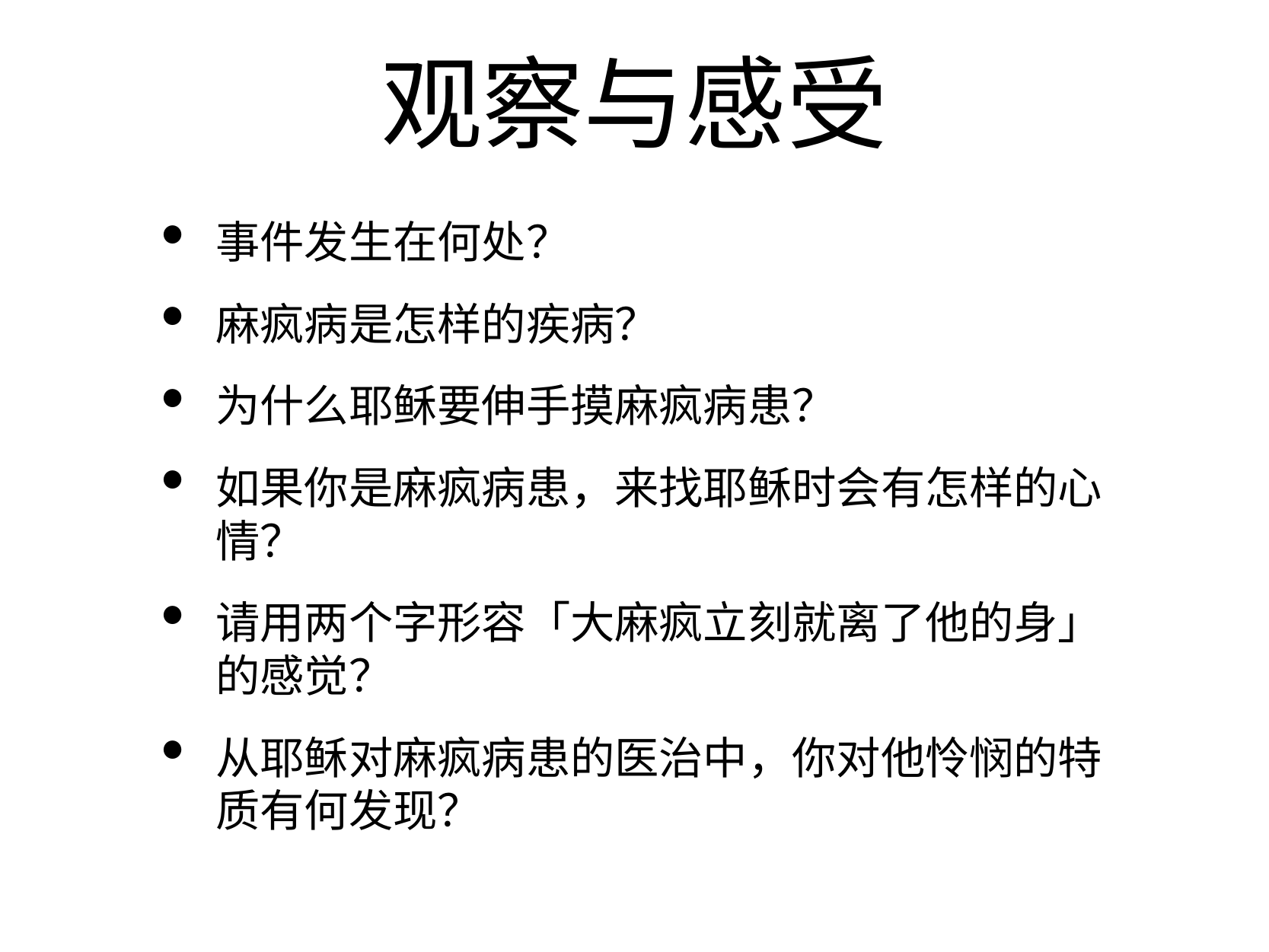

# 观察与感受
事件发生在何处？
麻疯病是怎样的疾病？
为什么耶稣要伸手摸麻疯病患？
如果你是麻疯病患，来找耶稣时会有怎样的心情？
请用两个字形容「大麻疯立刻就离了他的身」的感觉？
从耶稣对麻疯病患的医治中，你对他怜悯的特质有何发现？